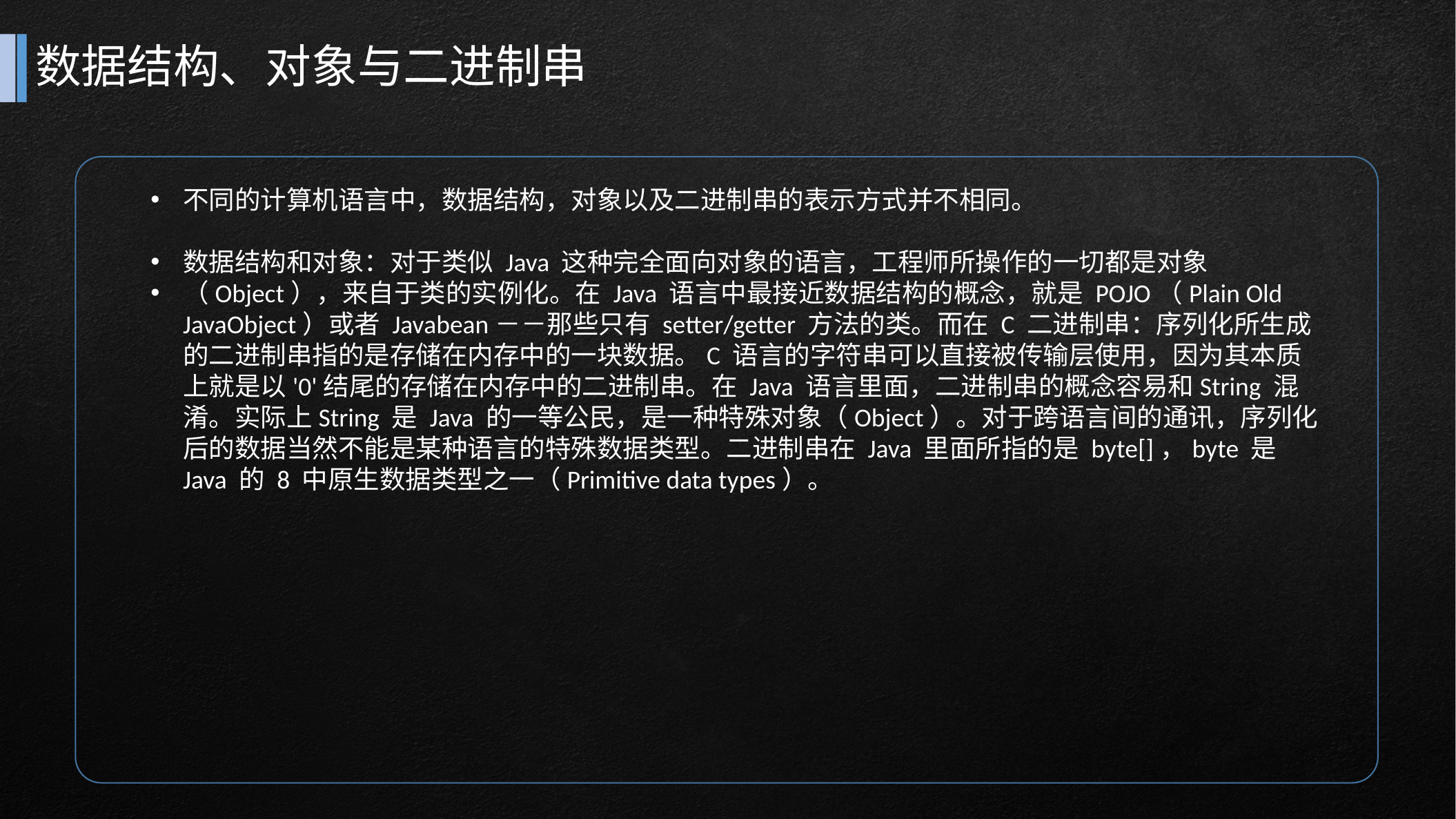

# 数据结构、对象与二进制串

不同的计算机语言中，数据结构，对象以及二进制串的表示方式并不相同。

数据结构和对象：对于类似 Java 这种完全面向对象的语言，工程师所操作的一切都是对象
（Object），来自于类的实例化。在 Java 语言中最接近数据结构的概念，就是 POJO（Plain Old JavaObject）或者 Javabean－－那些只有 setter/getter 方法的类。而在 C 二进制串：序列化所生成的二进制串指的是存储在内存中的一块数据。C 语言的字符串可以直接被传输层使用，因为其本质上就是以'0'结尾的存储在内存中的二进制串。在 Java 语言里面，二进制串的概念容易和String 混淆。实际上String 是 Java 的一等公民，是一种特殊对象（Object）。对于跨语言间的通讯，序列化后的数据当然不能是某种语言的特殊数据类型。二进制串在 Java 里面所指的是 byte[]，byte 是 Java 的 8 中原生数据类型之一（Primitive data types）。